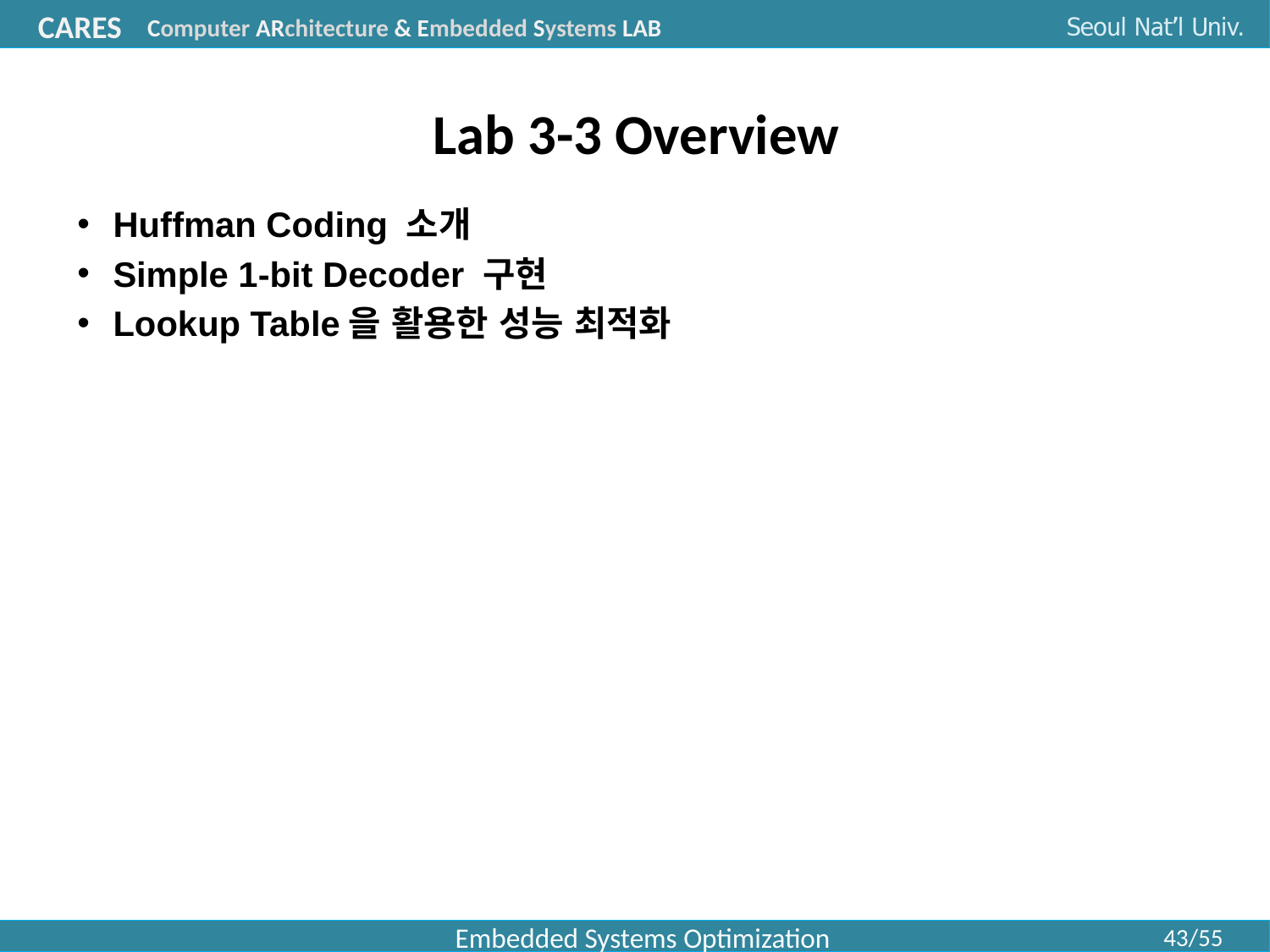

# Lab 3-3 Overview
Huffman Coding 소개
Simple 1-bit Decoder 구현
Lookup Table을 활용한 성능 최적화
Embedded Systems Optimization
43/55